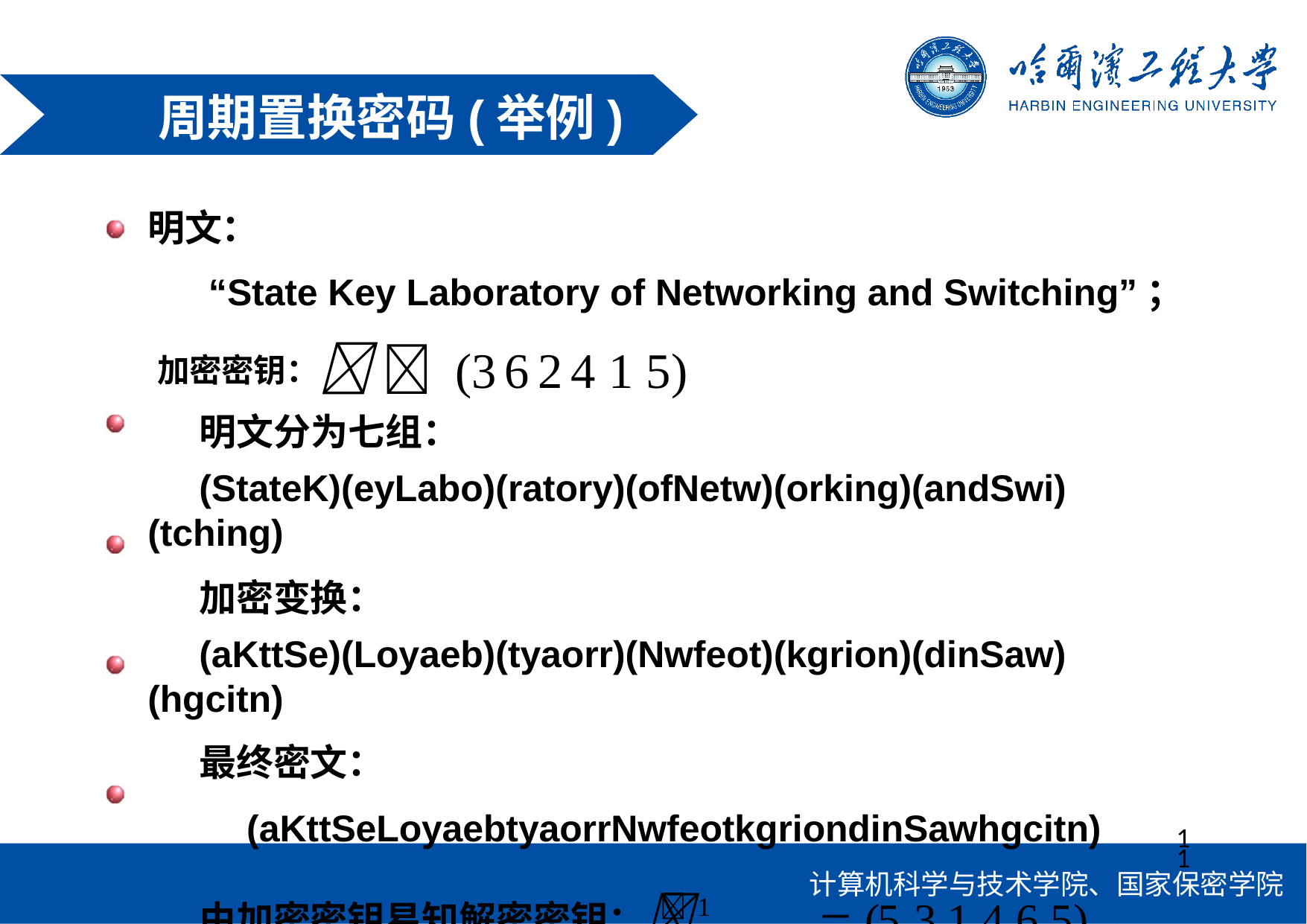

周期置换密码(举例)

明文：
“State Key Laboratory of Networking and Switching”；  加密密钥：σ = (3 6 2 4 1 5)
明文分为七组：
(StateK)(eyLabo)(ratory)(ofNetw)(orking)(andSwi)(tching)
加密变换：
(aKttSe)(Loyaeb)(tyaorr)(Nwfeot)(kgrion)(dinSaw)(hgcitn)
最终密文：
(aKttSeLoyaebtyaorrNwfeotkgriondinSawhgcitn)
由加密密钥易知解密密钥：σ         −1	= (5  3 1 4 6 5)，解密易实现。

11